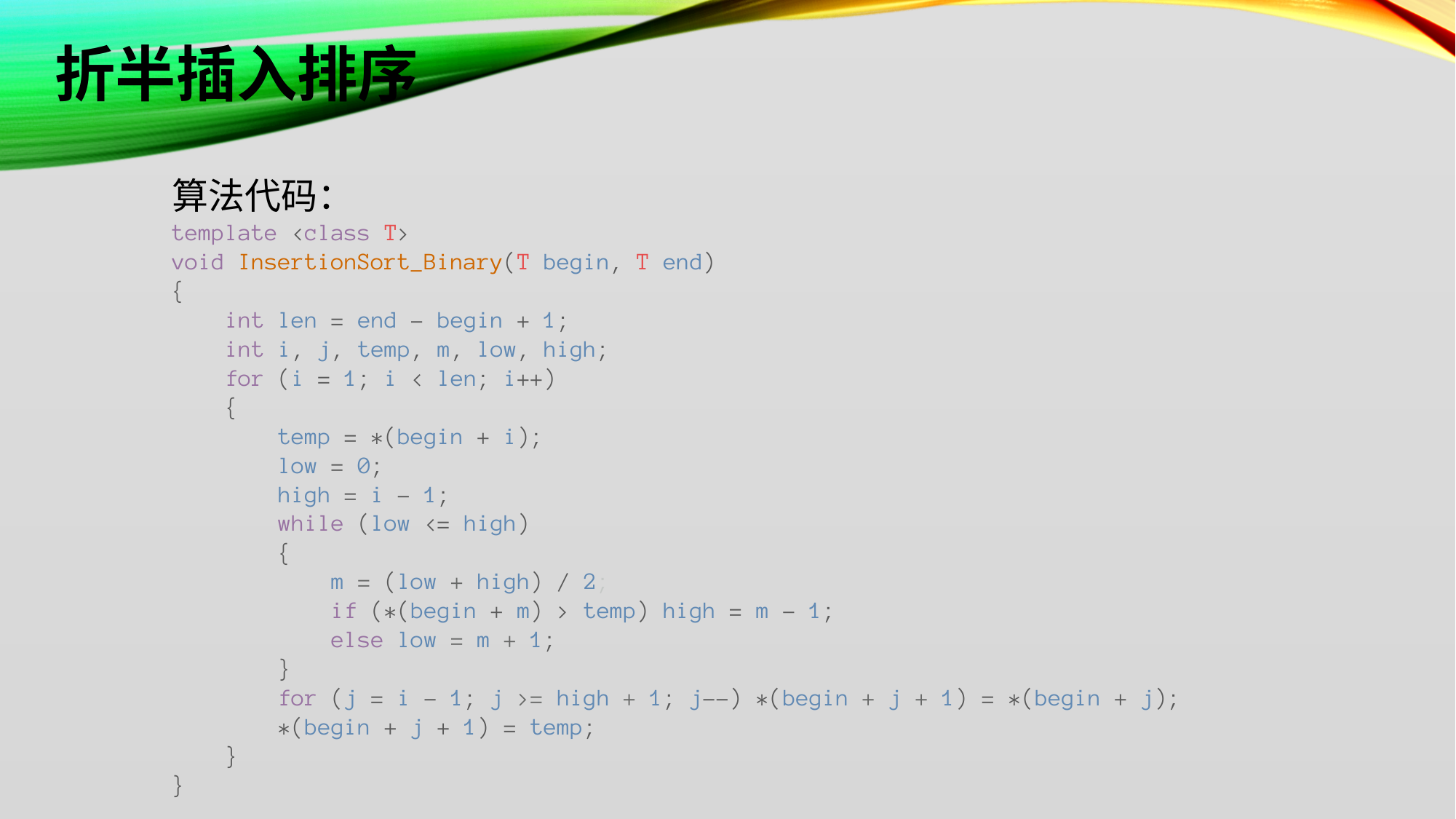

# 折半插入排序
算法代码：
template <class T>
void InsertionSort_Binary(T begin, T end)
{
    int len = end - begin + 1;
    int i, j, temp, m, low, high;
    for (i = 1; i < len; i++)
    {
        temp = *(begin + i);
        low = 0;
        high = i - 1;
        while (low <= high)
        {
            m = (low + high) / 2;
            if (*(begin + m) > temp) high = m - 1;
            else low = m + 1;
        }
        for (j = i - 1; j >= high + 1; j--) *(begin + j + 1) = *(begin + j);
        *(begin + j + 1) = temp;
    }
}